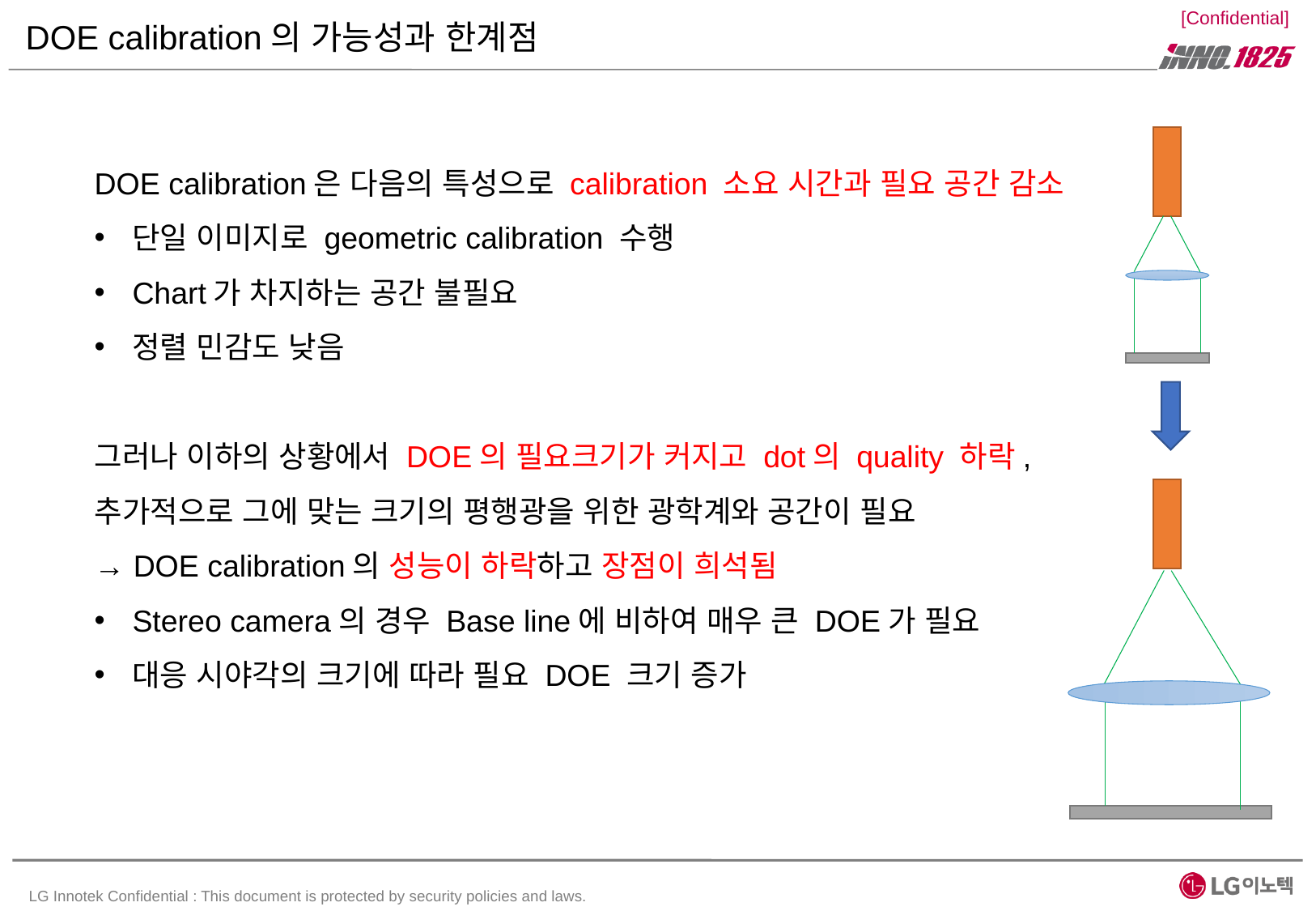

# DOE calibration의 가능성과 한계점

DOE calibration은 다음의 특성으로 calibration 소요 시간과 필요 공간 감소
단일 이미지로 geometric calibration 수행
Chart가 차지하는 공간 불필요
정렬 민감도 낮음

그러나 이하의 상황에서 DOE의 필요크기가 커지고 dot의 quality 하락,
추가적으로 그에 맞는 크기의 평행광을 위한 광학계와 공간이 필요
→ DOE calibration의 성능이 하락하고 장점이 희석됨
Stereo camera의 경우 Base line에 비하여 매우 큰 DOE가 필요
대응 시야각의 크기에 따라 필요 DOE 크기 증가